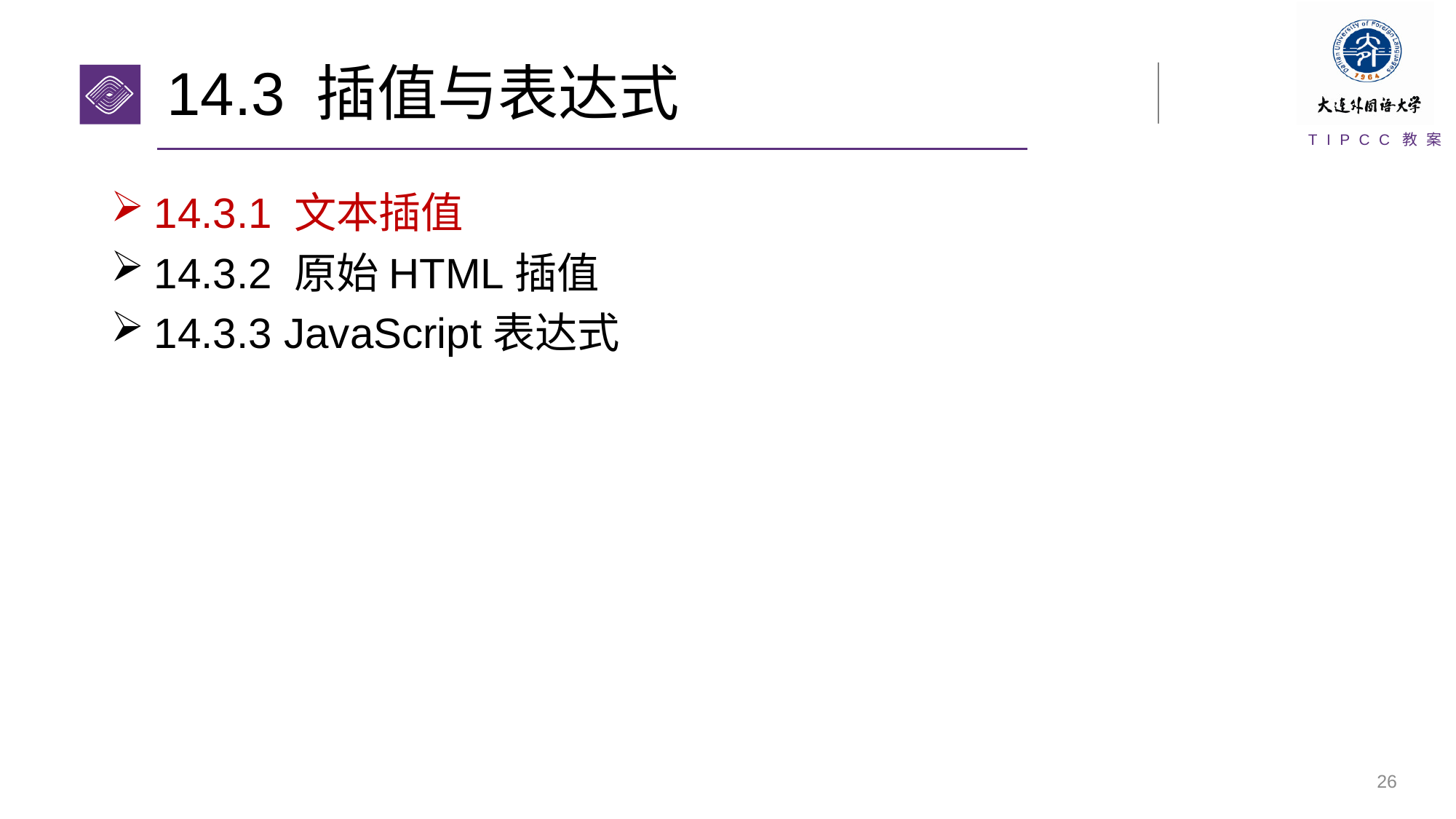

# 14.3 插值与表达式
14.3.1 文本插值
14.3.2 原始HTML插值
14.3.3 JavaScript表达式
26